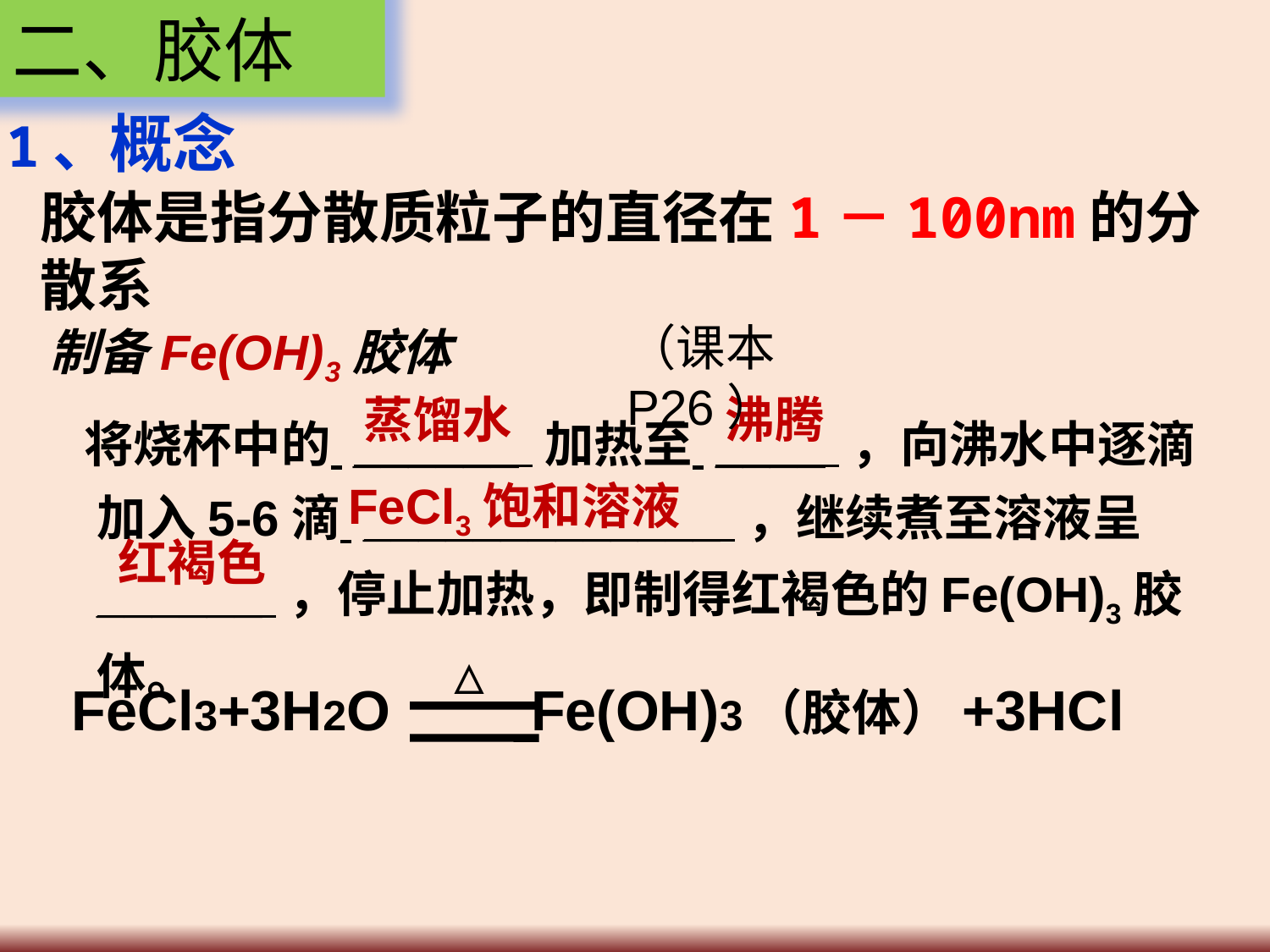

二、胶体
1、概念
胶体是指分散质粒子的直径在1－100nm的分散系
制备Fe(OH)3胶体
  将烧杯中的 ______ 加热至 ____ ，向沸水中逐滴加入5-6滴 _____________ ，继续煮至溶液呈 ______ ，停止加热，即制得红褐色的Fe(OH)3胶体。
（课本P26）
沸腾
蒸馏水
FeCl3饱和溶液
红褐色
△
 FeCl3+3H2O         Fe(OH)3（胶体）+3HCl